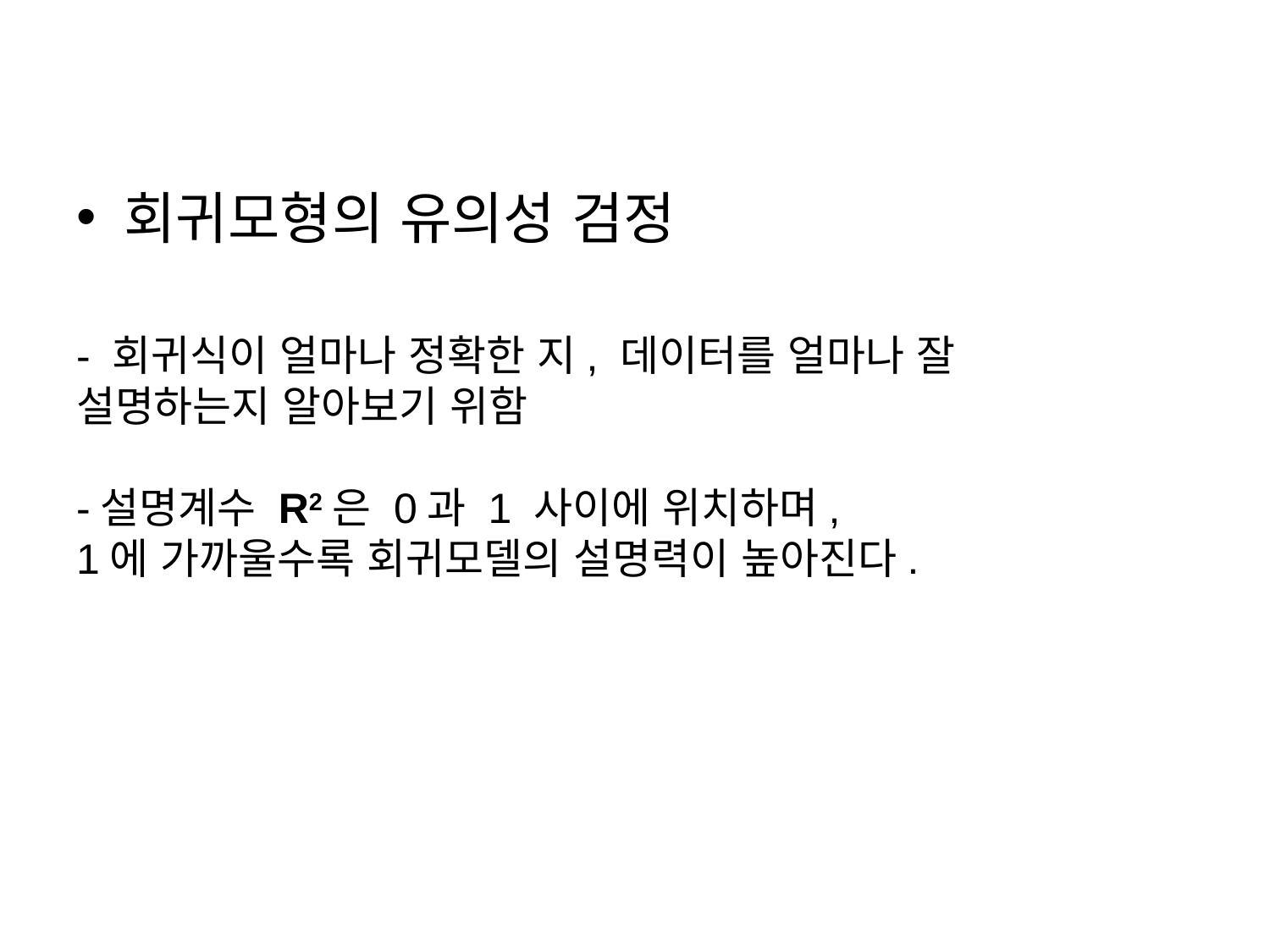

회귀모형의 유의성 검정
- 회귀식이 얼마나 정확한 지, 데이터를 얼마나 잘
설명하는지 알아보기 위함
-설명계수 R2은 0과 1 사이에 위치하며,
1에 가까울수록 회귀모델의 설명력이 높아진다.